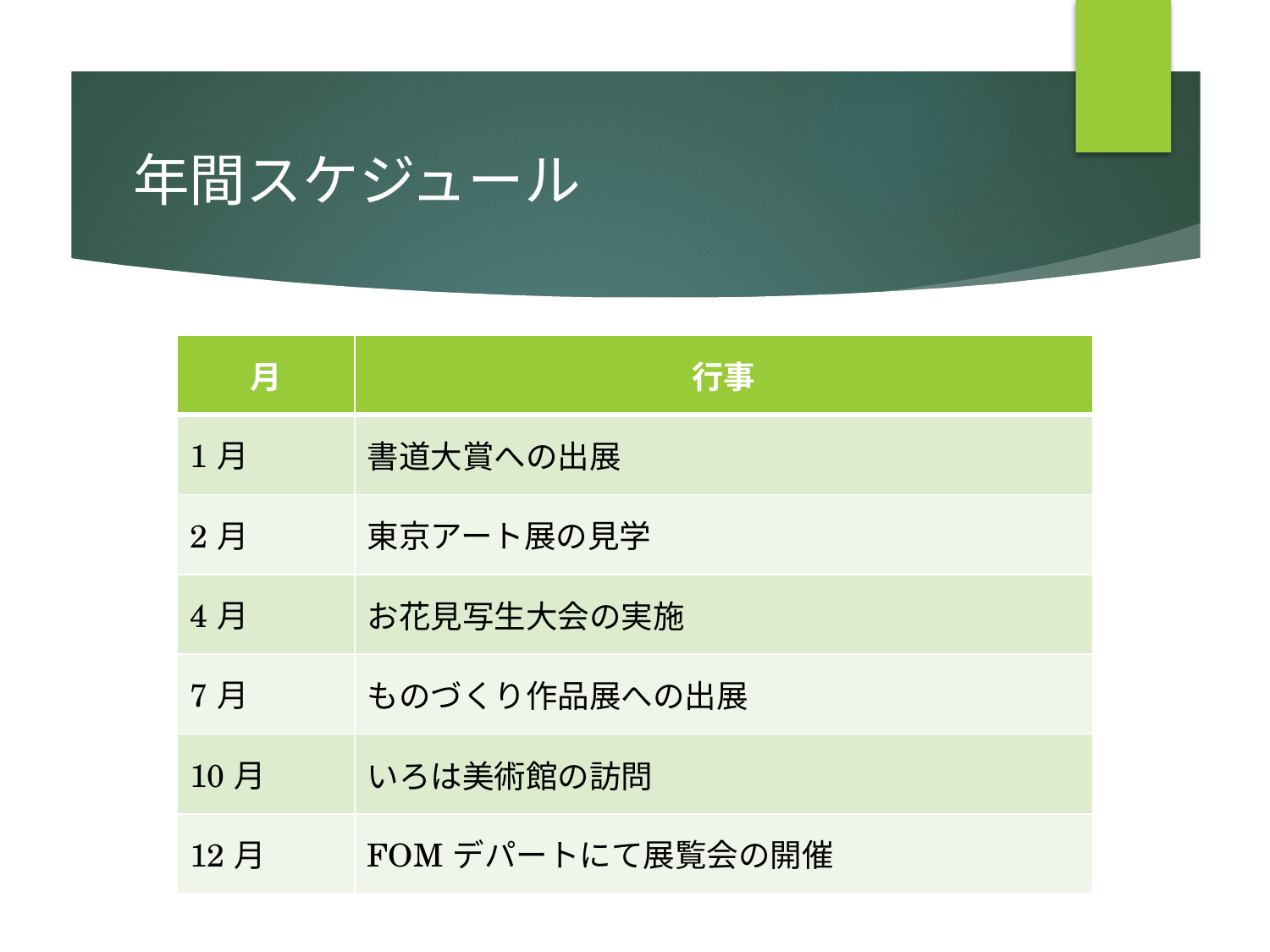

# 年間スケジュール
| 月 | 行事 |
| --- | --- |
| 1月 | 書道大賞への出展 |
| 2月 | 東京アート展の見学 |
| 4月 | お花見写生大会の実施 |
| 7月 | ものづくり作品展への出展 |
| 10月 | いろは美術館の訪問 |
| 12月 | FOMデパートにて展覧会の開催 |